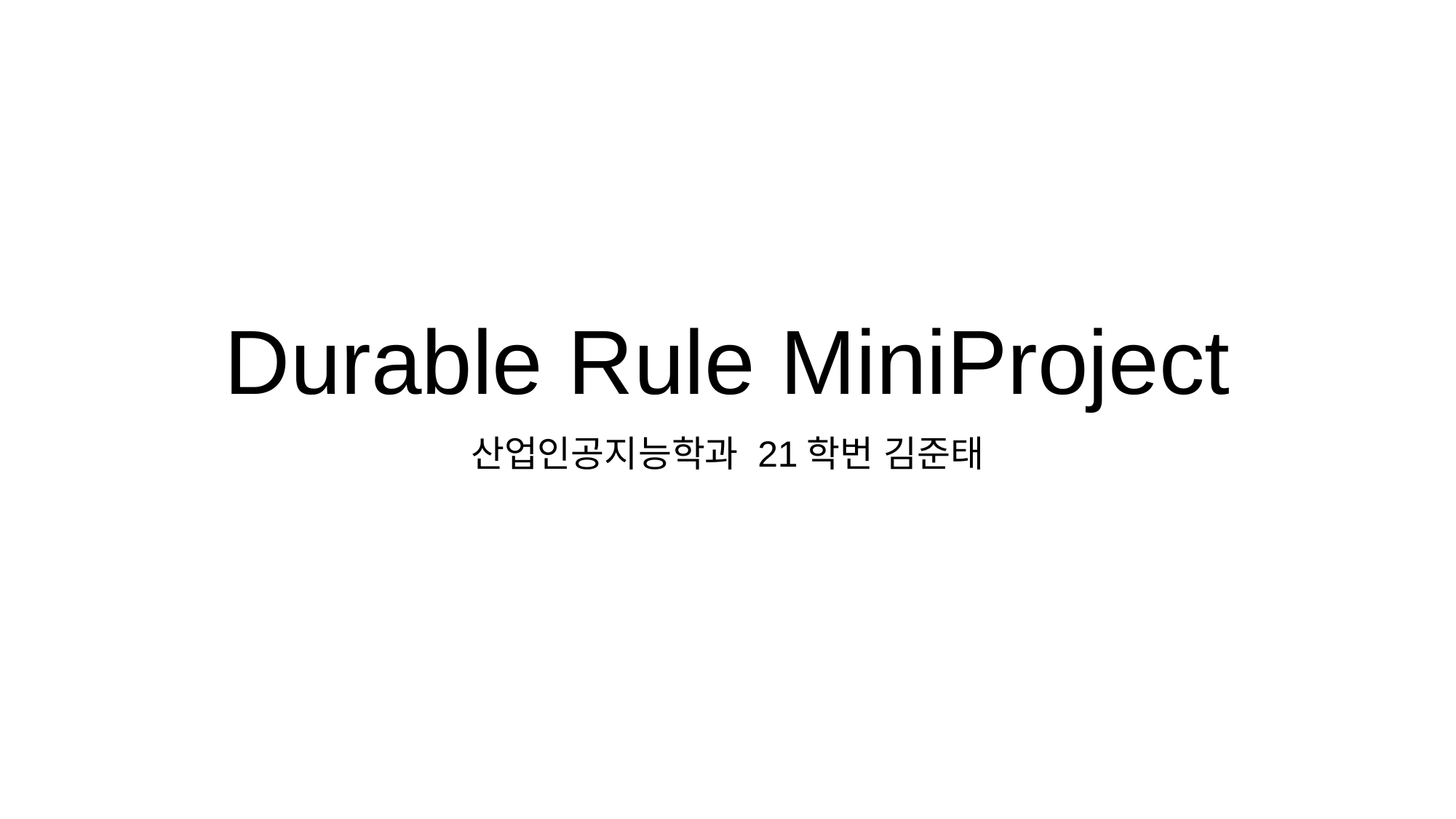

# Durable Rule MiniProject
산업인공지능학과 21학번 김준태